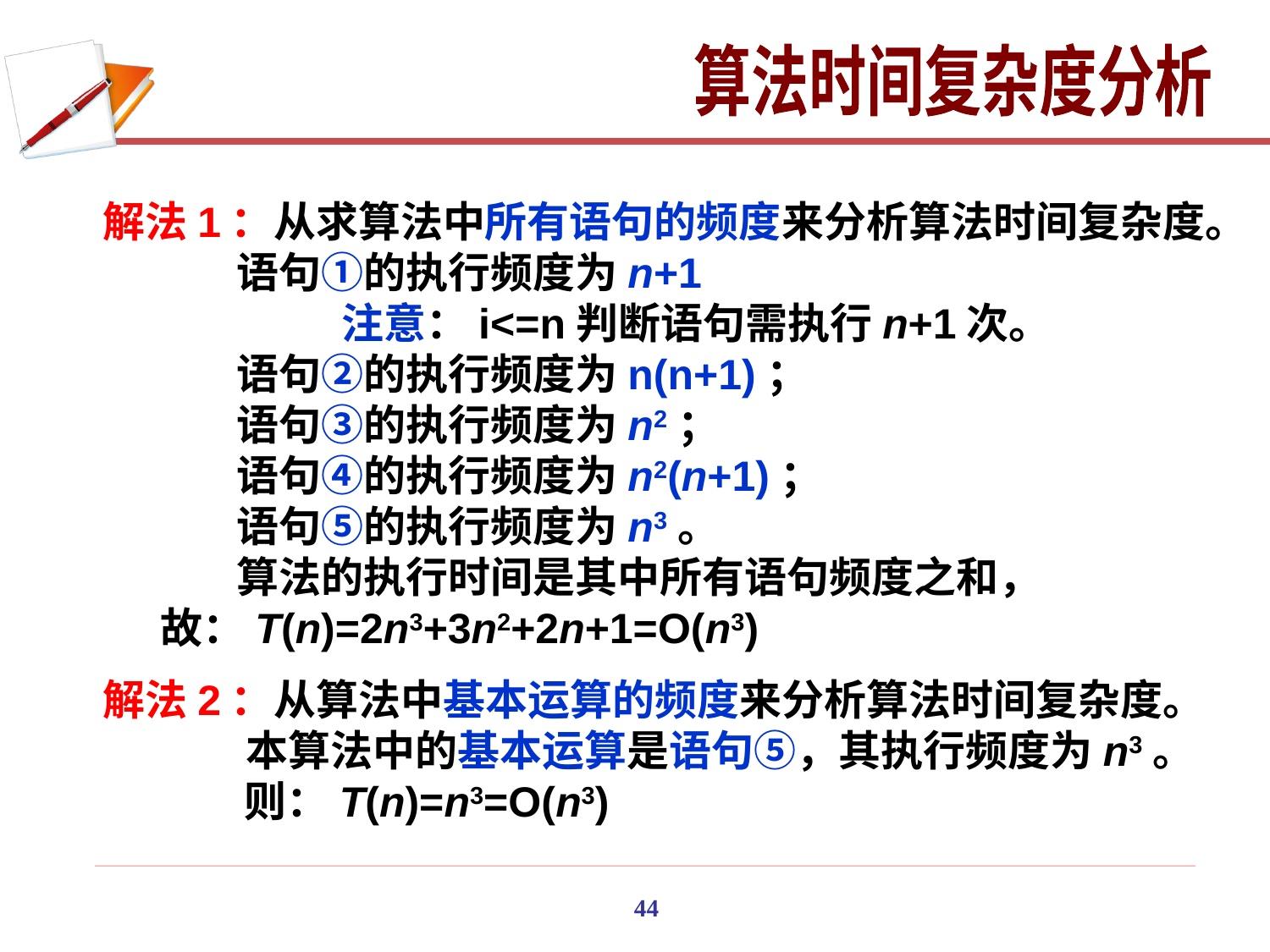

算法时间复杂度分析
解法1：从求算法中所有语句的频度来分析算法时间复杂度。
             语句①的执行频度为n+1
                        注意：i<=n判断语句需执行n+1次。
             语句②的执行频度为n(n+1)；
             语句③的执行频度为n2；
             语句④的执行频度为n2(n+1)；
             语句⑤的执行频度为n3。
             算法的执行时间是其中所有语句频度之和，
     故：T(n)=2n3+3n2+2n+1=O(n3)
解法2：从算法中基本运算的频度来分析算法时间复杂度。
              本算法中的基本运算是语句⑤，其执行频度为n3。
　　      则：T(n)=n3=O(n3)